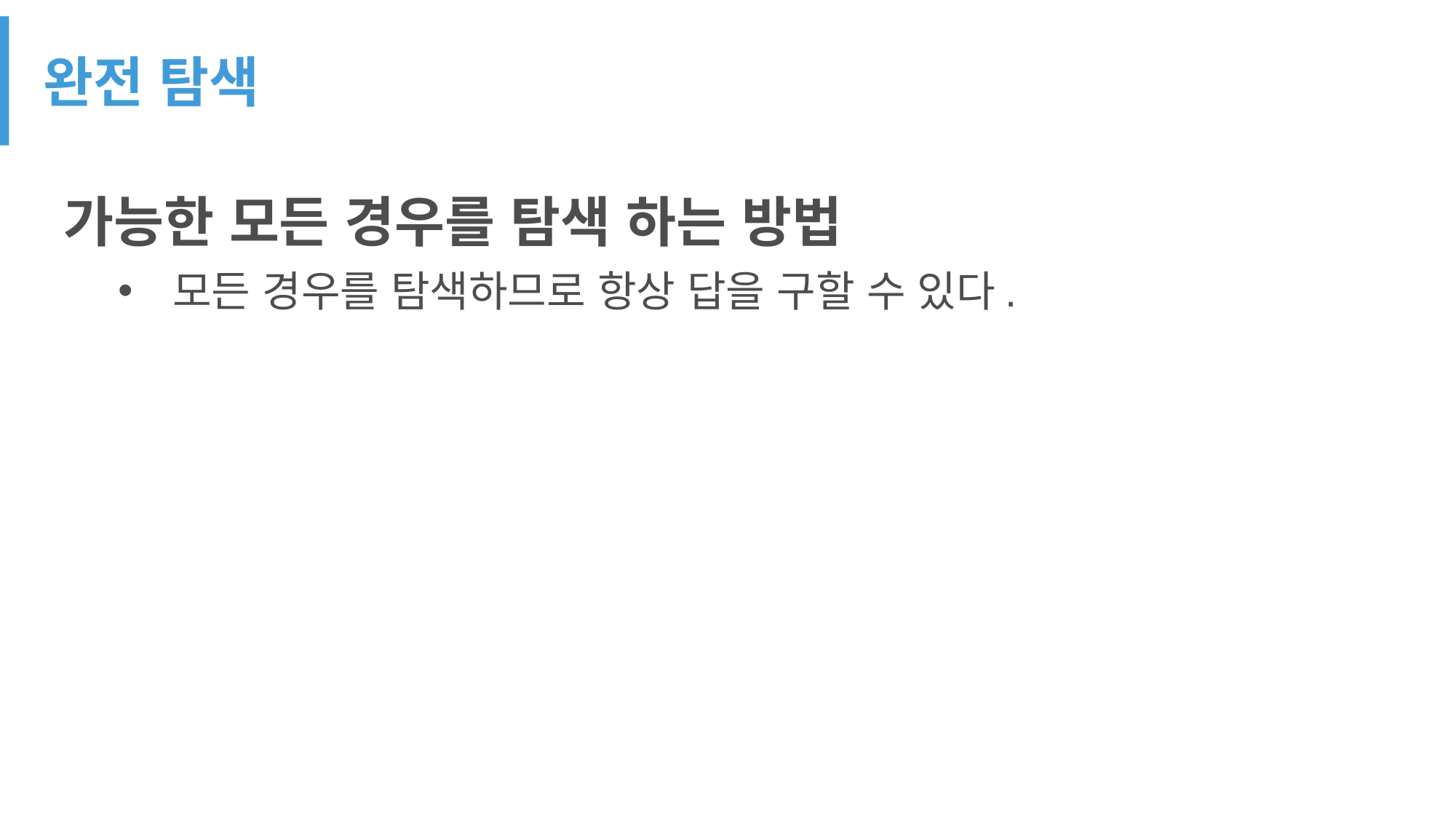

완전 탐색
가능한 모든 경우를 탐색 하는 방법
모든 경우를 탐색하므로 항상 답을 구할 수 있다.